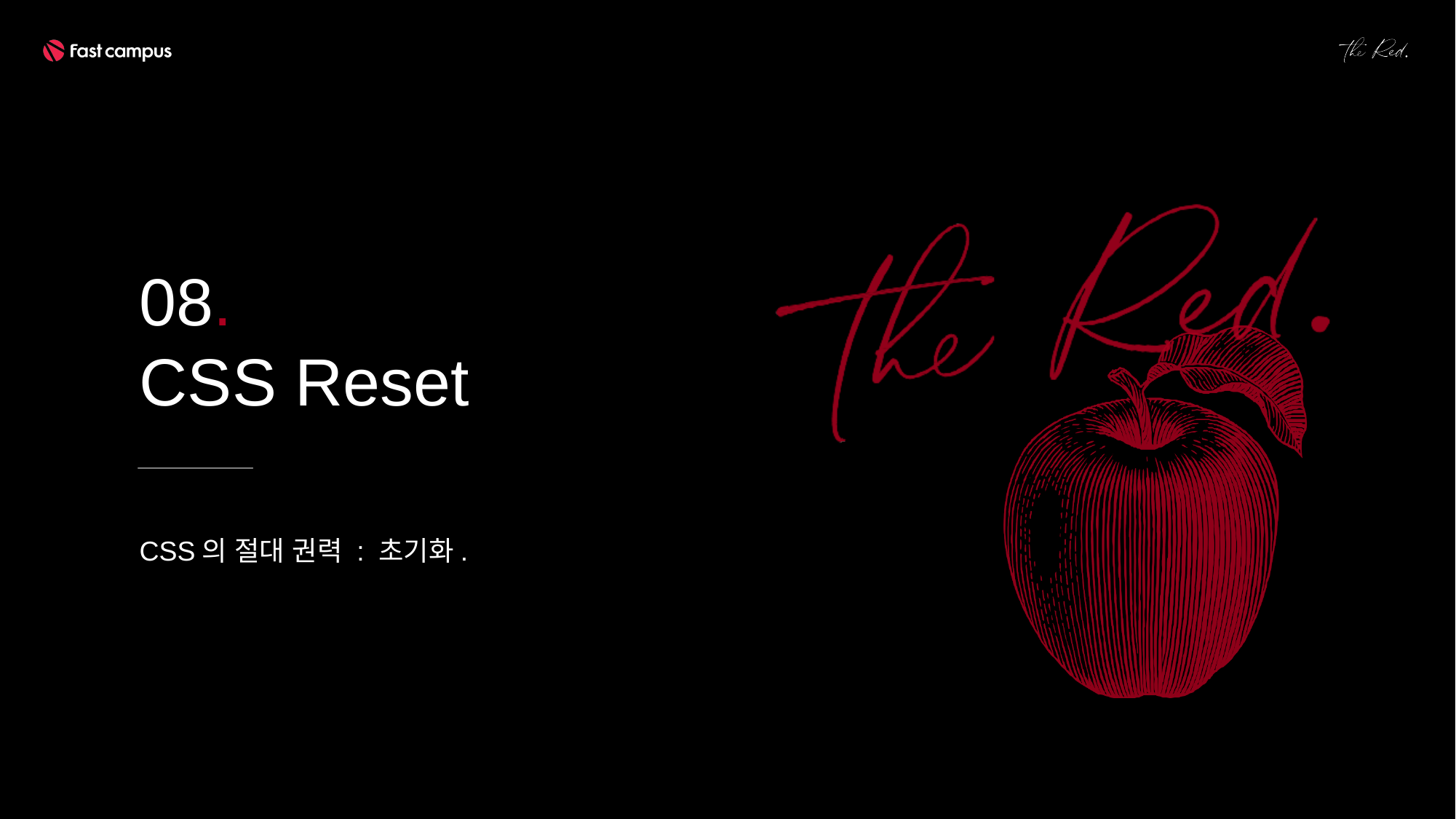

08.
CSS Reset
CSS의 절대 권력 : 초기화.